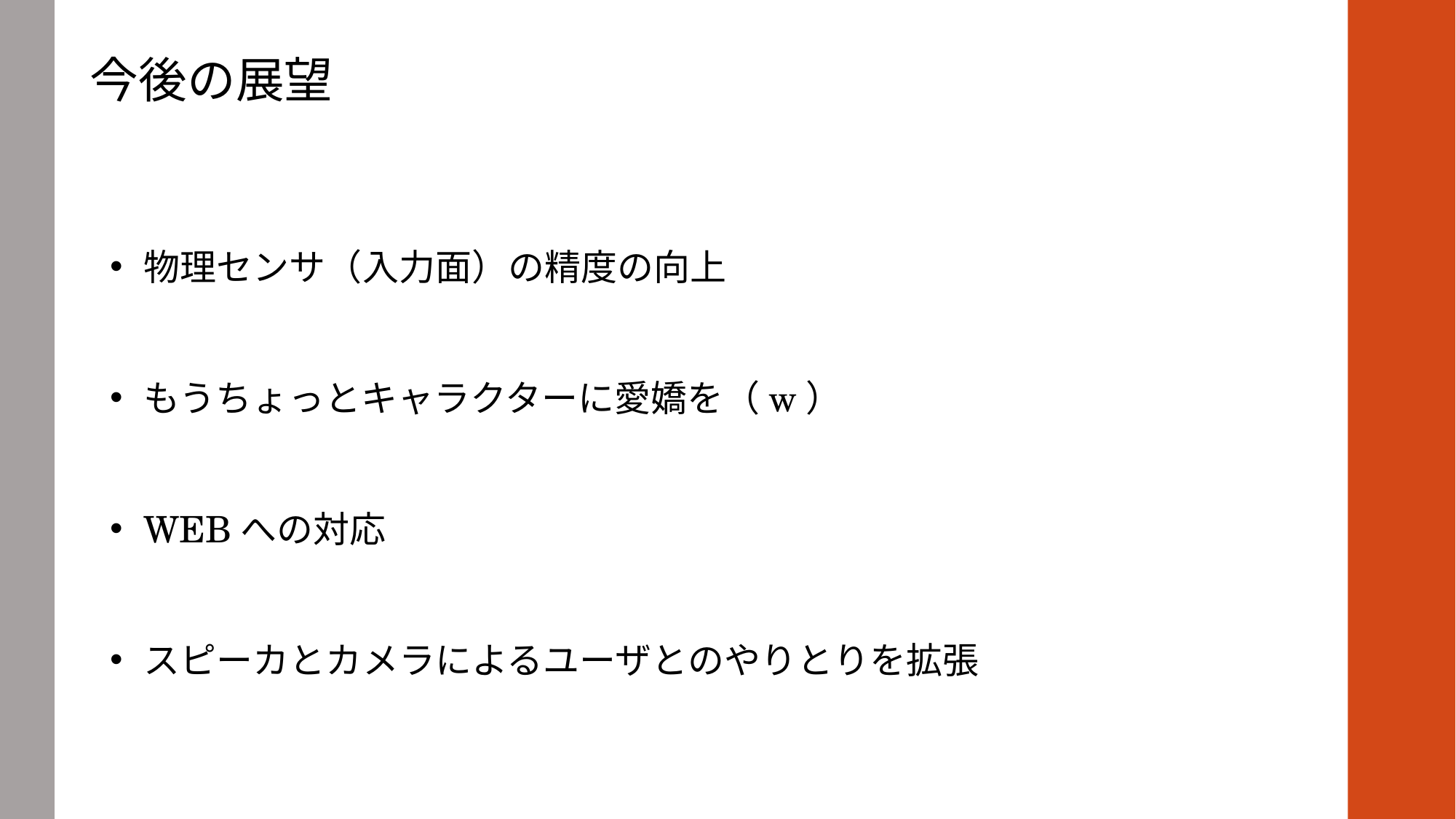

今後の展望
物理センサ（入力面）の精度の向上
もうちょっとキャラクターに愛嬌を（w）
WEBへの対応
スピーカとカメラによるユーザとのやりとりを拡張